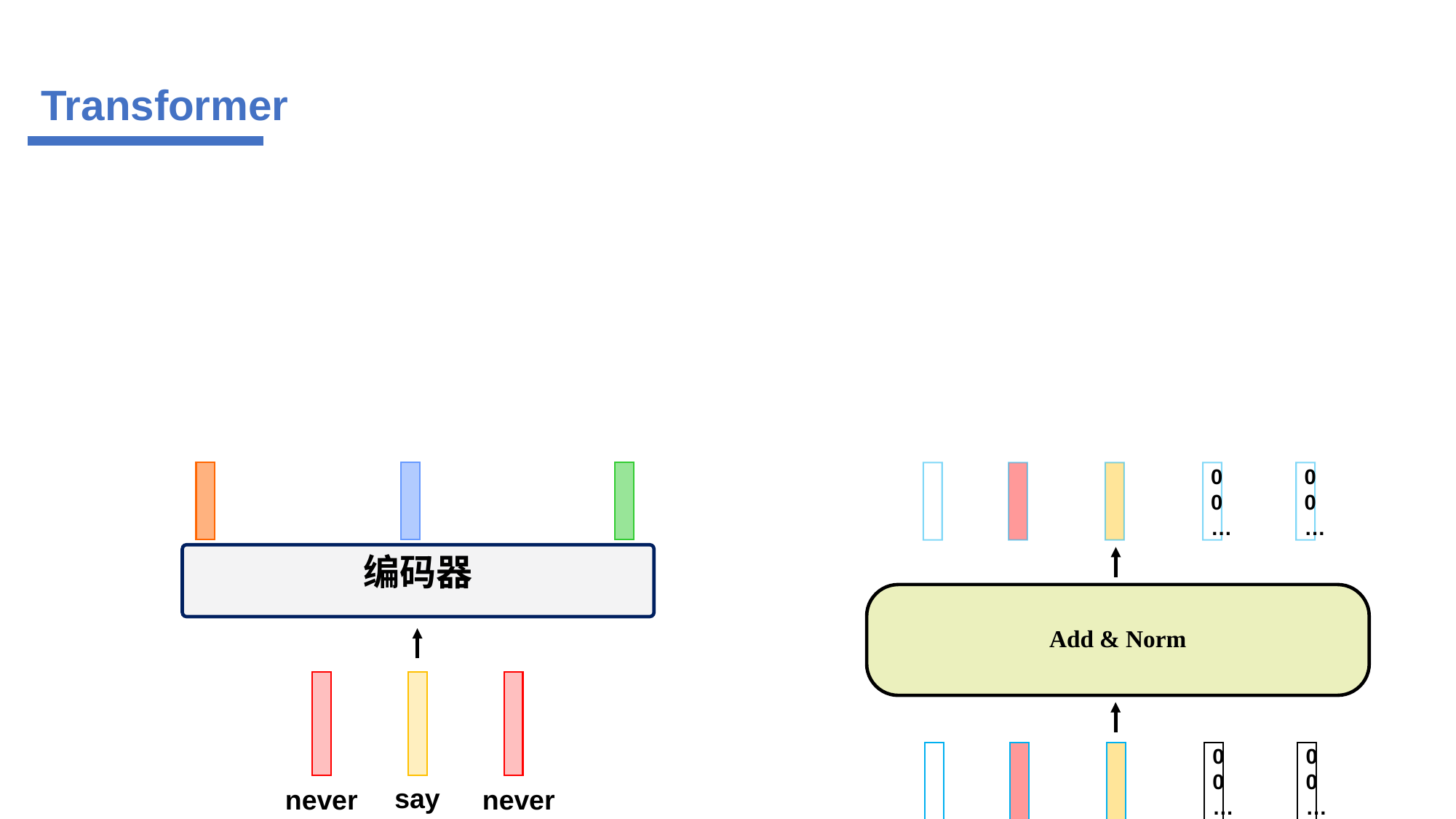

Transformer

0
0
…
0
0
…
Add & Norm

0
0
…
0
0
…
Masked
Self-Attention

<bos>
永
不
编码器

say
never
never